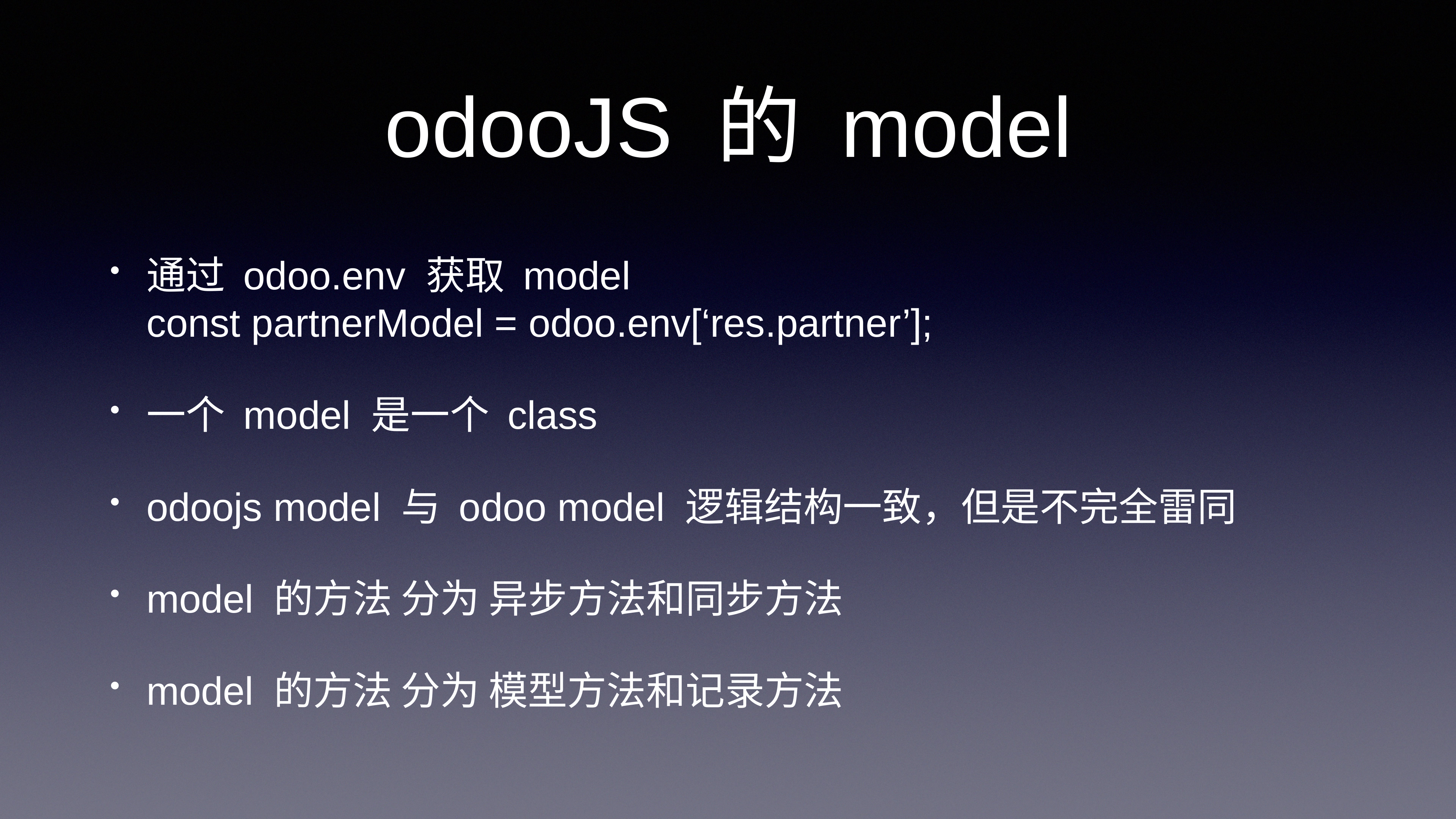

# odooJS 的 model
通过 odoo.env 获取 model
const partnerModel = odoo.env[‘res.partner’];
一个 model 是一个 class
odoojs model 与 odoo model 逻辑结构一致，但是不完全雷同
model 的方法 分为 异步方法和同步方法
model 的方法 分为 模型方法和记录方法